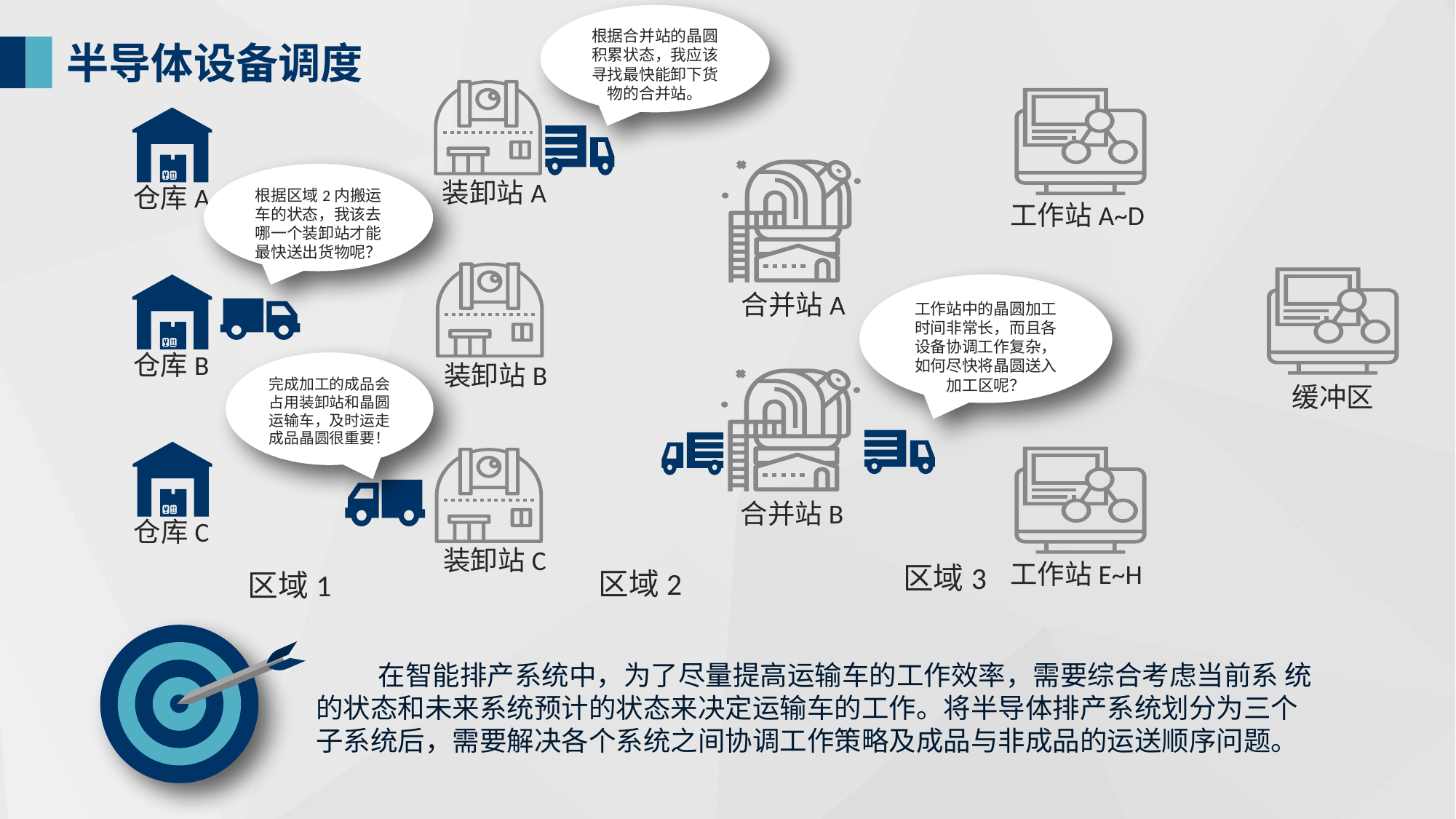

根据合并站的晶圆积累状态，我应该寻找最快能卸下货物的合并站。
半导体设备调度

根据区域2内搬运车的状态，我该去哪一个装卸站才能最快送出货物呢？
装卸站A
仓库A
工作站A~D

工作站中的晶圆加工时间非常长，而且各设备协调工作复杂，如何尽快将晶圆送入加工区呢？
合并站A

仓库B
完成加工的成品会占用装卸站和晶圆运输车，及时运走成品晶圆很重要！
装卸站B

缓冲区

合并站B
仓库C
装卸站C
工作站E~H
区域3
区域2
区域1

         在智能排产系统中，为了尽量提高运输车的工作效率，需要综合考虑当前系 统的状态和未来系统预计的状态来决定运输车的工作。将半导体排产系统划分为三个子系统后，需要解决各个系统之间协调工作策略及成品与非成品的运送顺序问题。